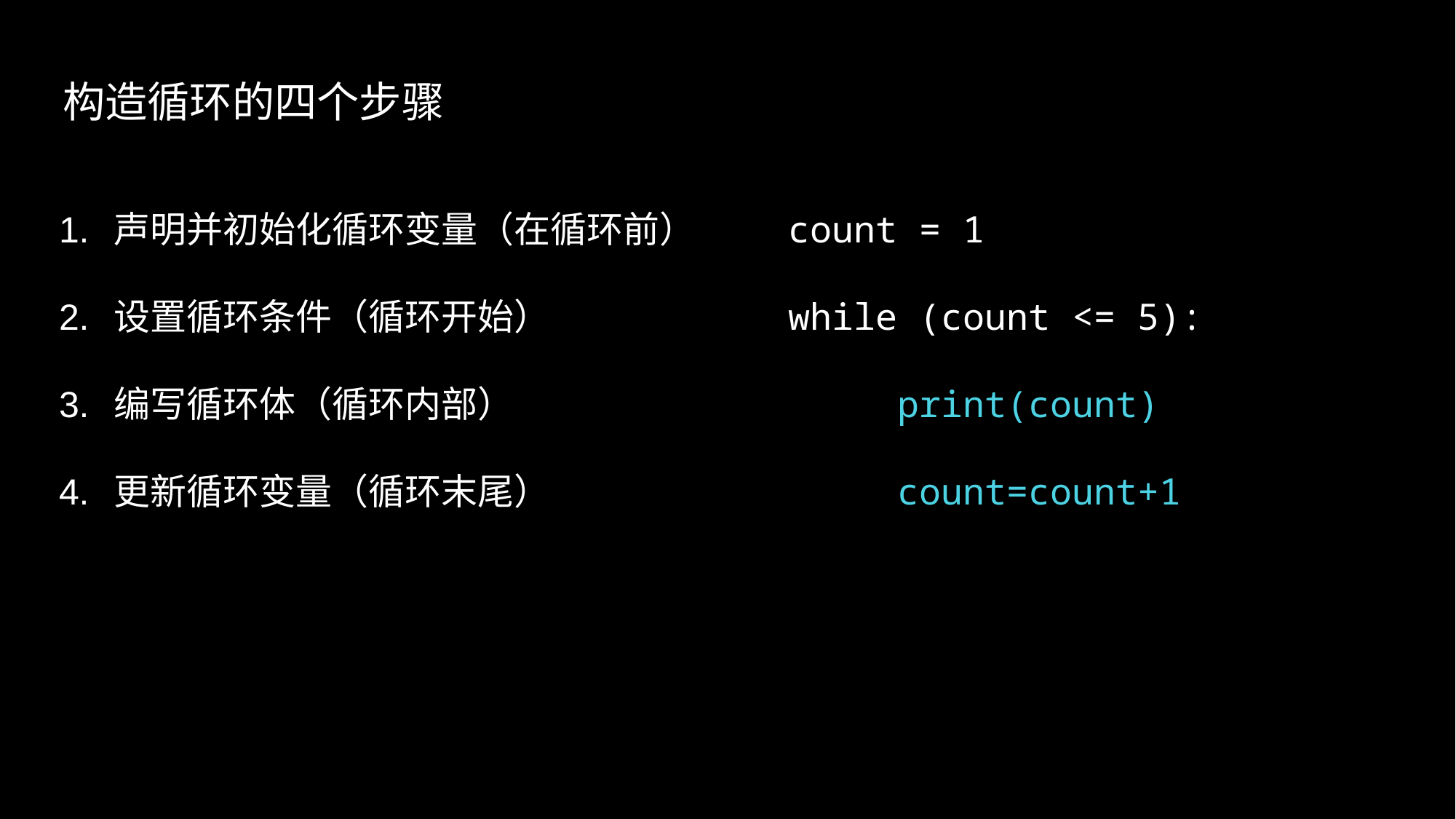

构造循环的四个步骤
声明并初始化循环变量（在循环前）

设置循环条件（循环开始）

编写循环体（循环内部）

更新循环变量（循环末尾）

count = 1

while (count <= 5):

	print(count)

	count=count+1